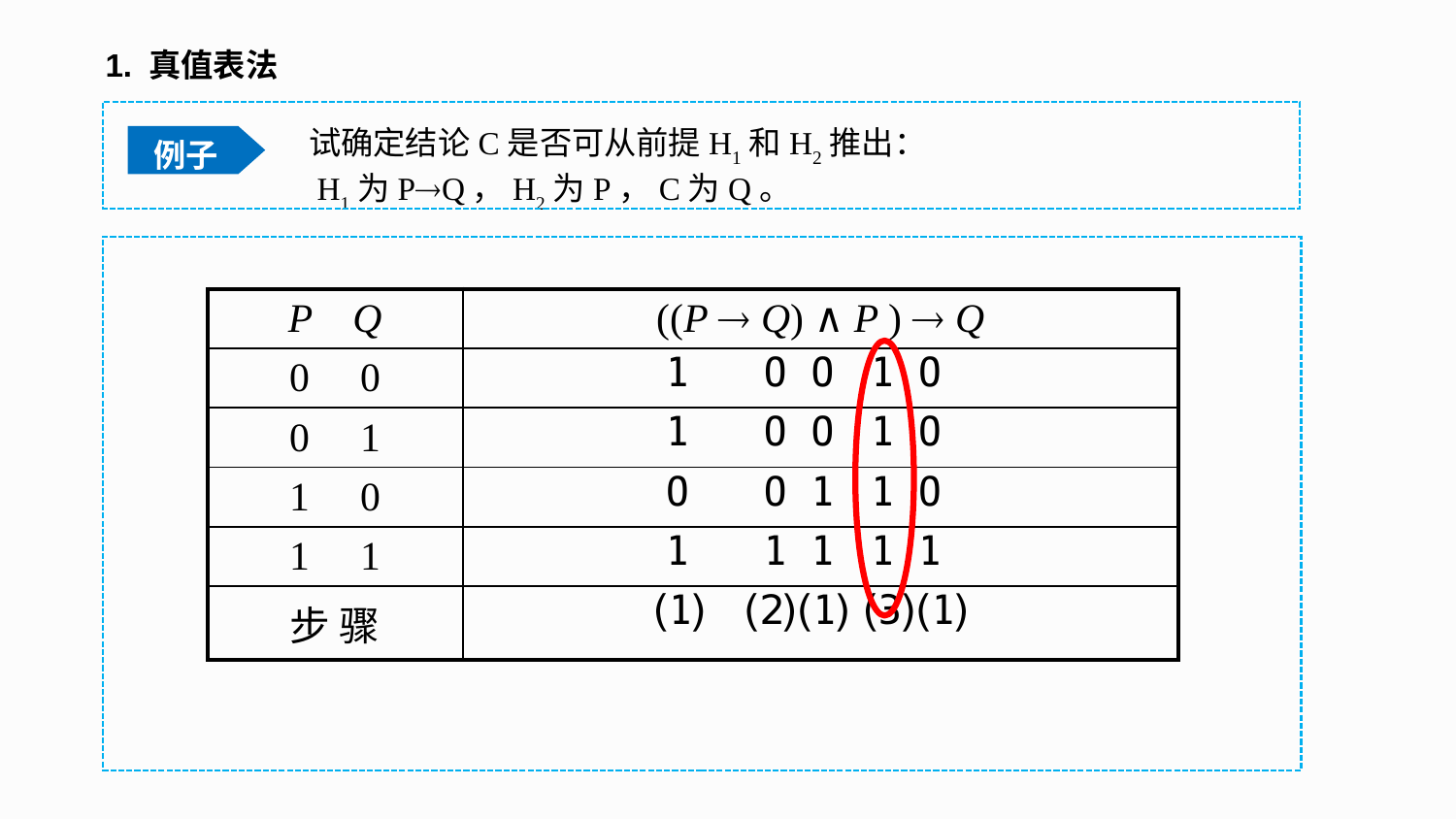

1. 真值表法

试确定结论C是否可从前提H1和H2推出：
 H1为P→Q，H2为P，C为Q。
例子

| P Q | ((P → Q) ∧ P ) → Q |
| --- | --- |
| 0 0 | 1 0 0 1 0 |
| 0 1 | 1 0 0 1 0 |
| 1 0 | 0 0 1 1 0 |
| 1 1 | 1 1 1 1 1 |
| 步 骤 | (1) (2)(1) (3)(1) |